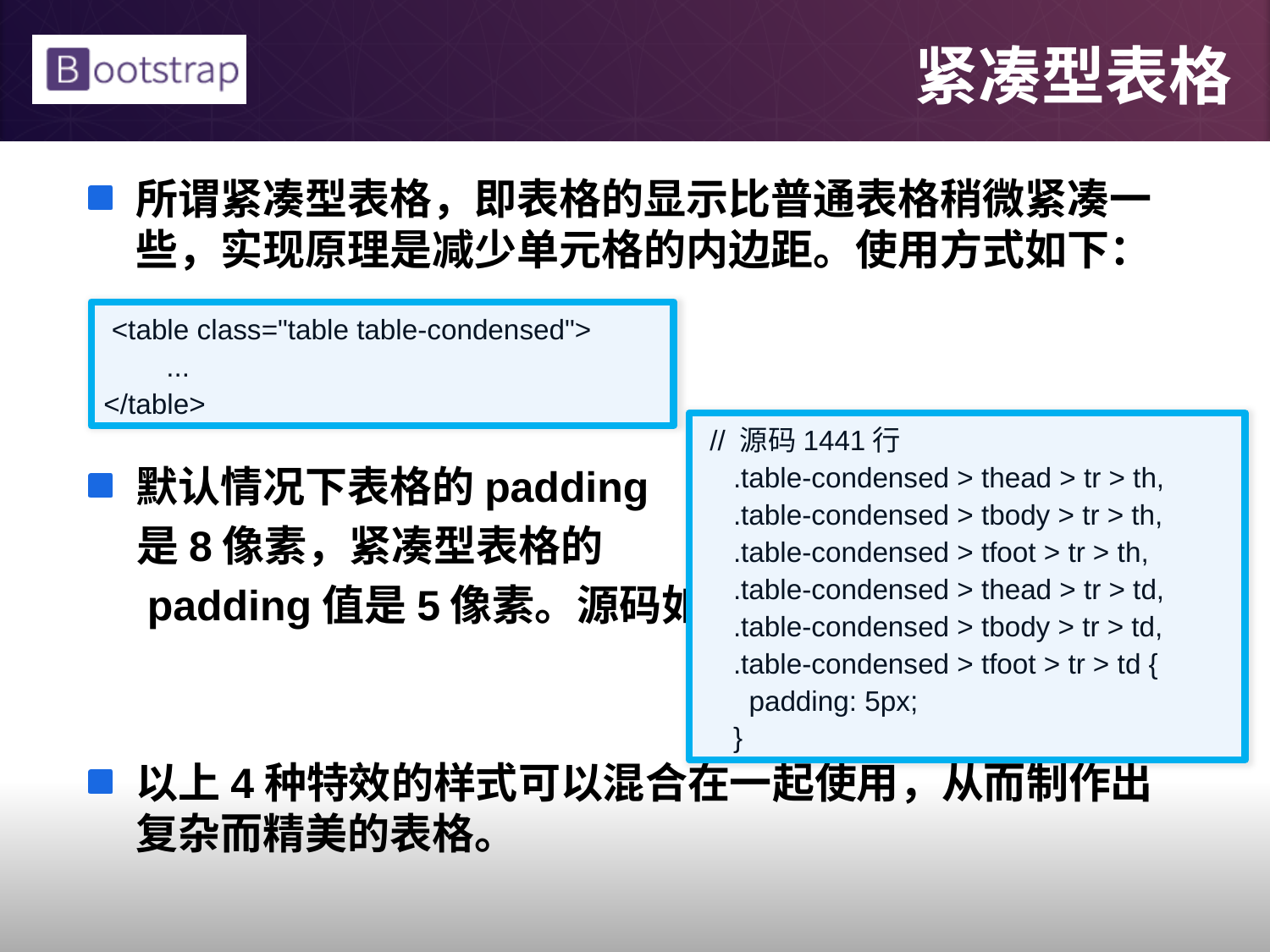

# 紧凑型表格
所谓紧凑型表格，即表格的显示比普通表格稍微紧凑一些，实现原理是减少单元格的内边距。使用方式如下：

默认情况下表格的padding
    是8像素，紧凑型表格的
     padding值是5像素。源码如下：

以上4种特效的样式可以混合在一起使用，从而制作出复杂而精美的表格。
 <table class="table table-condensed">
        ...
</table>
 // 源码1441行
    .table-condensed > thead > tr > th,
    .table-condensed > tbody > tr > th,
    .table-condensed > tfoot > tr > th,
    .table-condensed > thead > tr > td,
    .table-condensed > tbody > tr > td,
    .table-condensed > tfoot > tr > td {
      padding: 5px;
    }